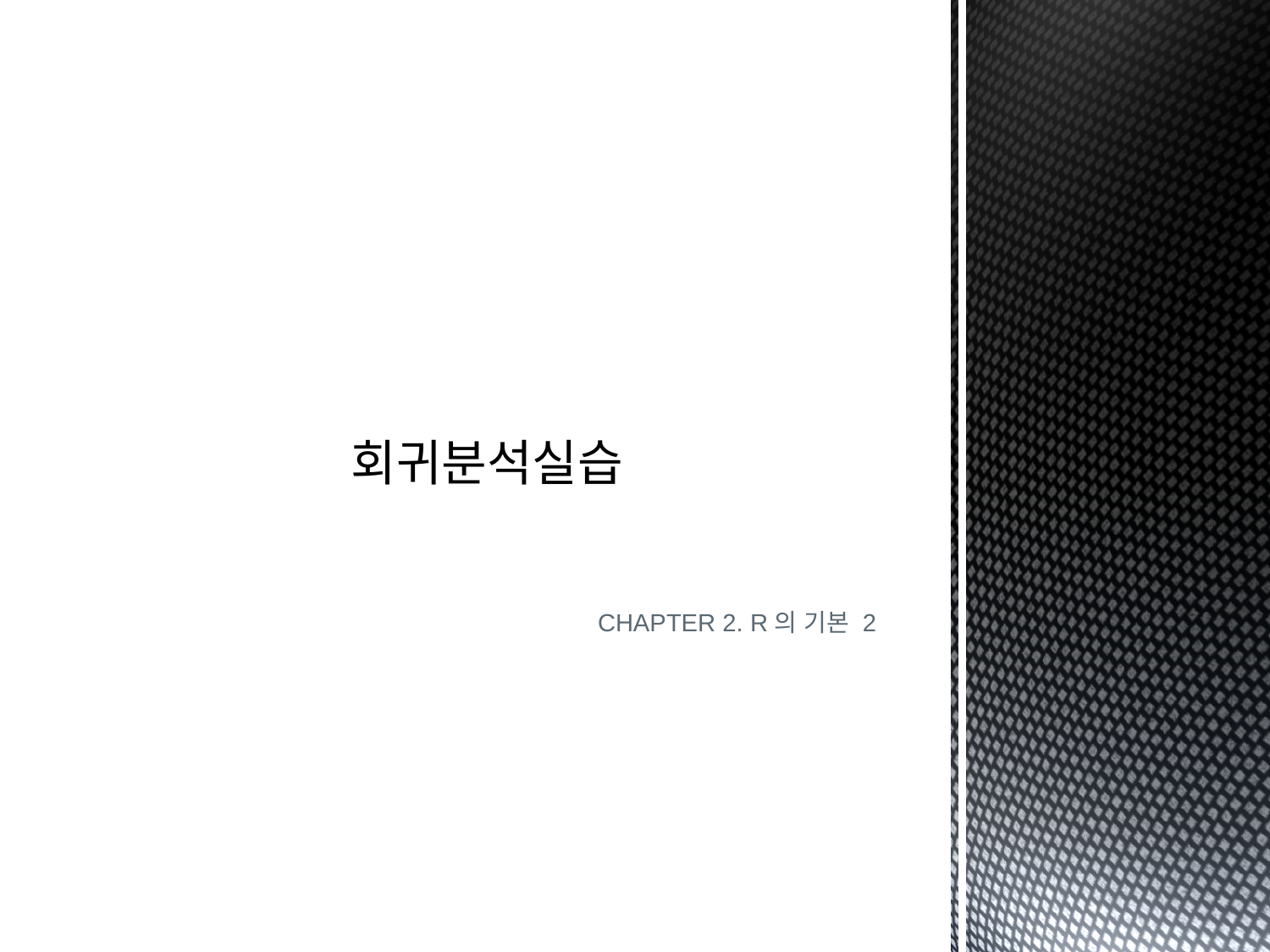

# 회귀분석실습

CHAPTER 2. R의 기본 2